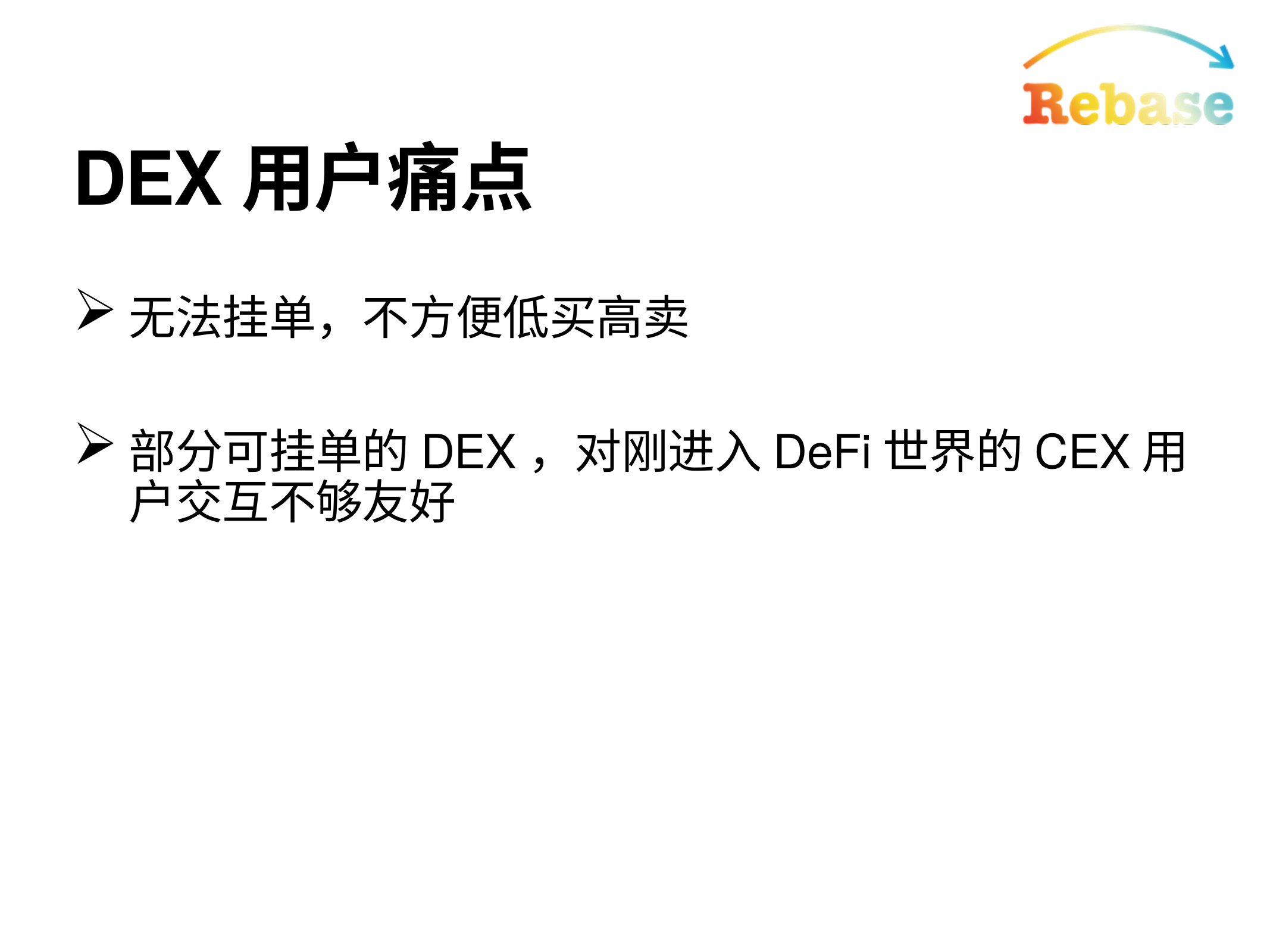

# DEX用户痛点
无法挂单，不方便低买高卖

部分可挂单的DEX，对刚进入DeFi世界的CEX用户交互不够友好